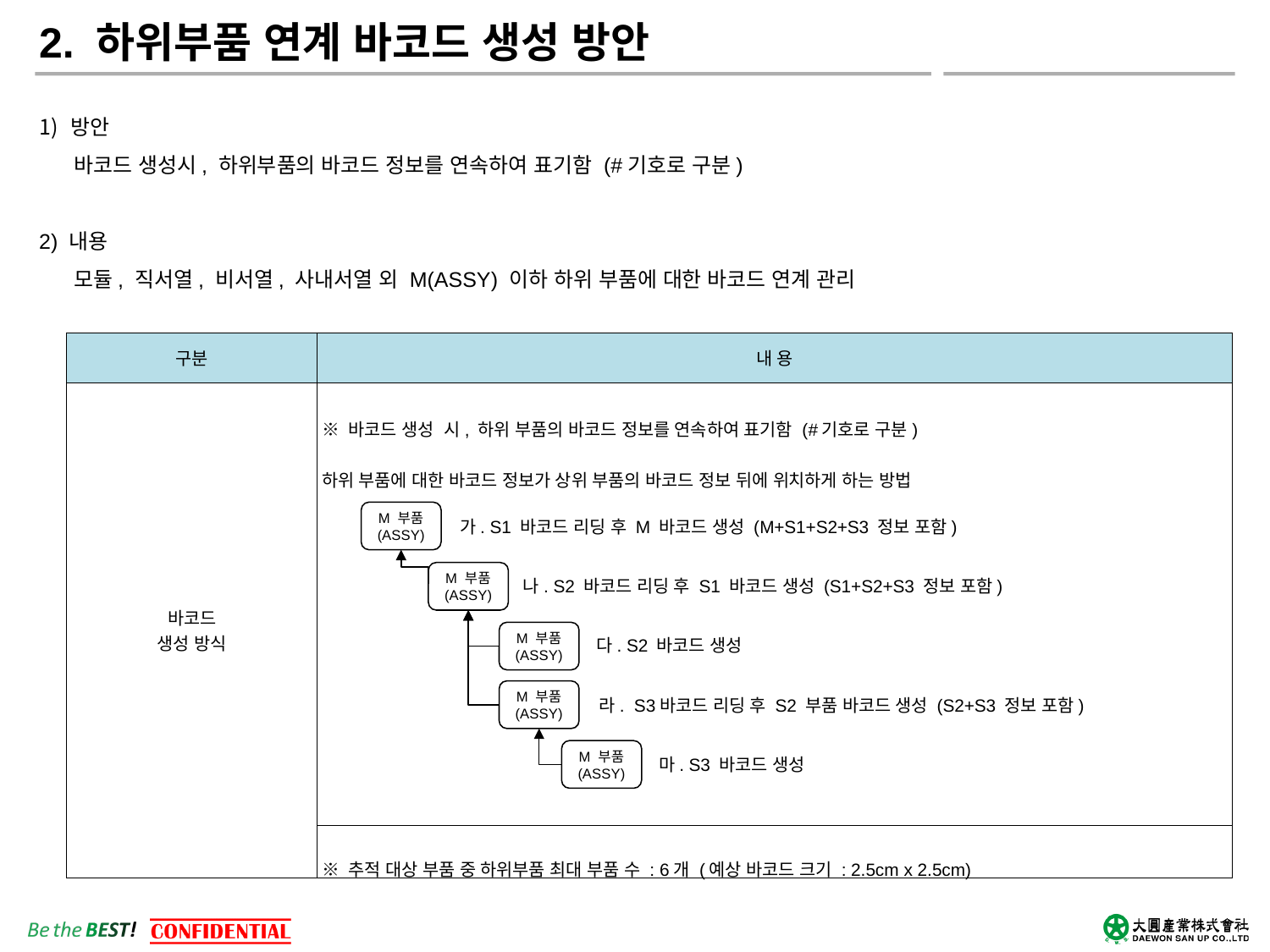

2. 하위부품 연계 바코드 생성 방안
방안
     바코드 생성시, 하위부품의 바코드 정보를 연속하여 표기함 (#기호로 구분)

2) 내용
     모듈, 직서열, 비서열, 사내서열 외 M(ASSY) 이하 하위 부품에 대한 바코드 연계 관리

| 구분 | 내 용 |
| --- | --- |
| 바코드 생성 방식 | ※ 바코드 생성 시, 하위 부품의 바코드 정보를 연속하여 표기함 (#기호로 구분) 하위 부품에 대한 바코드 정보가 상위 부품의 바코드 정보 뒤에 위치하게 하는 방법 |
|  | ※ 추적 대상 부품 중 하위부품 최대 부품 수 : 6개 (예상 바코드 크기 : 2.5cm x 2.5cm) |
M 부품
(ASSY)
가. S1 바코드 리딩 후 M 바코드 생성 (M+S1+S2+S3 정보 포함)
M 부품
(ASSY)
나. S2 바코드 리딩 후 S1 바코드 생성 (S1+S2+S3 정보 포함)
M 부품
(ASSY)
다. S2 바코드 생성
M 부품
(ASSY)
라.  S3바코드 리딩 후 S2 부품 바코드 생성 (S2+S3 정보 포함)
M 부품
(ASSY)
마. S3 바코드 생성